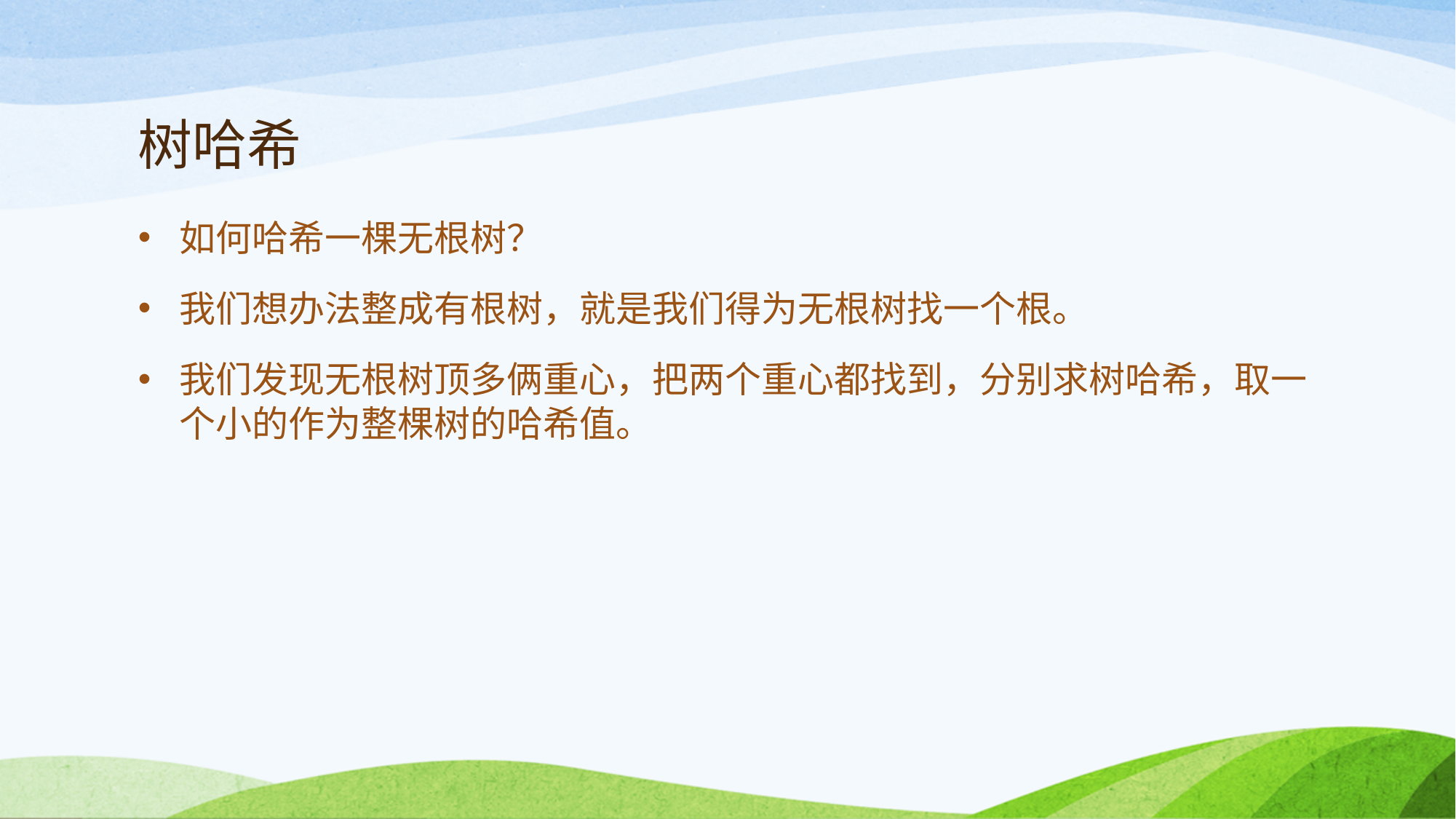

# 树哈希
如何哈希一棵无根树？
我们想办法整成有根树，就是我们得为无根树找一个根。
我们发现无根树顶多俩重心，把两个重心都找到，分别求树哈希，取一个小的作为整棵树的哈希值。